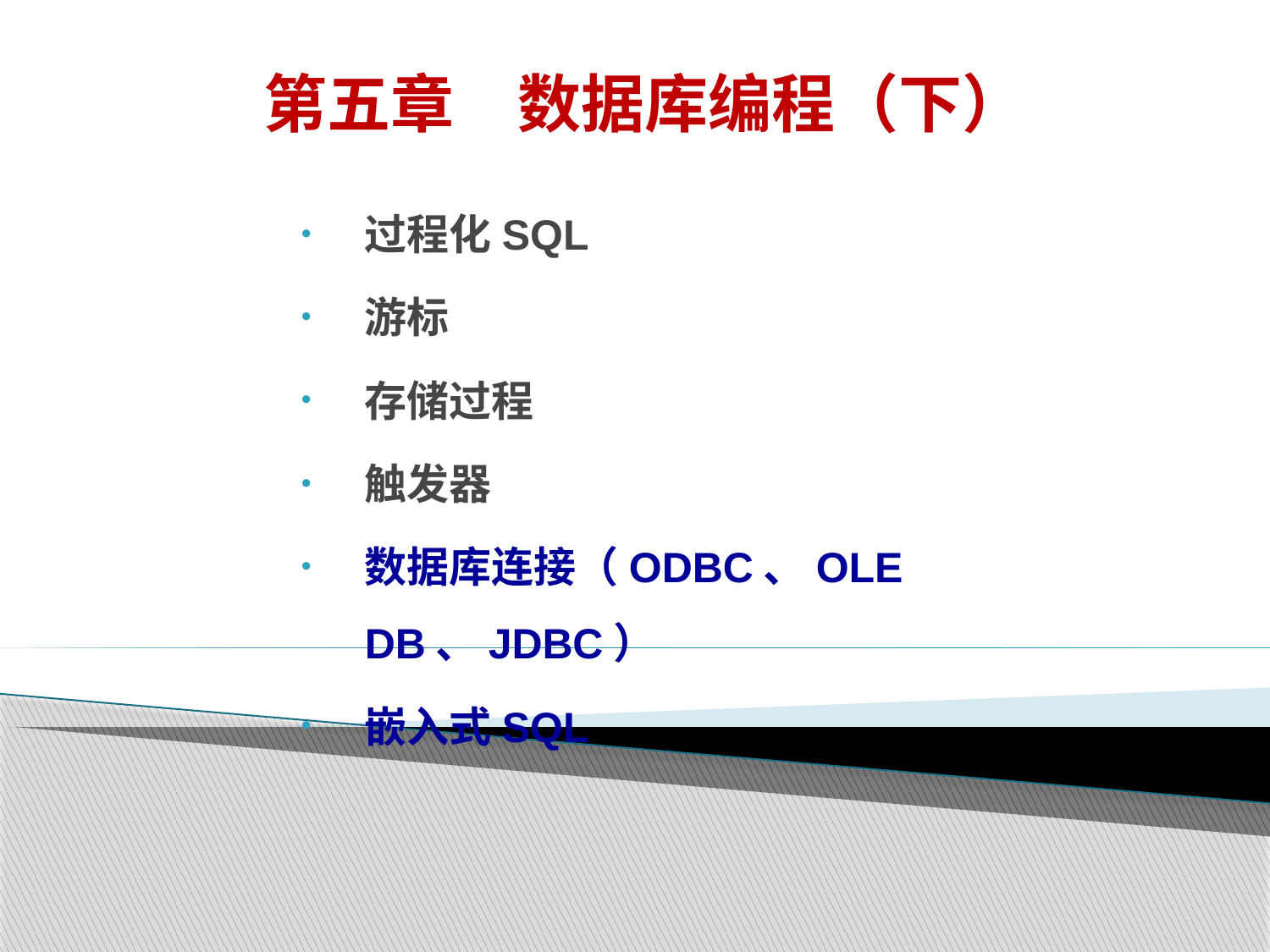

# 第五章	数据库编程（下）
过程化SQL
游标
存储过程
触发器
数据库连接（ODBC、OLE DB、JDBC）
嵌入式SQL